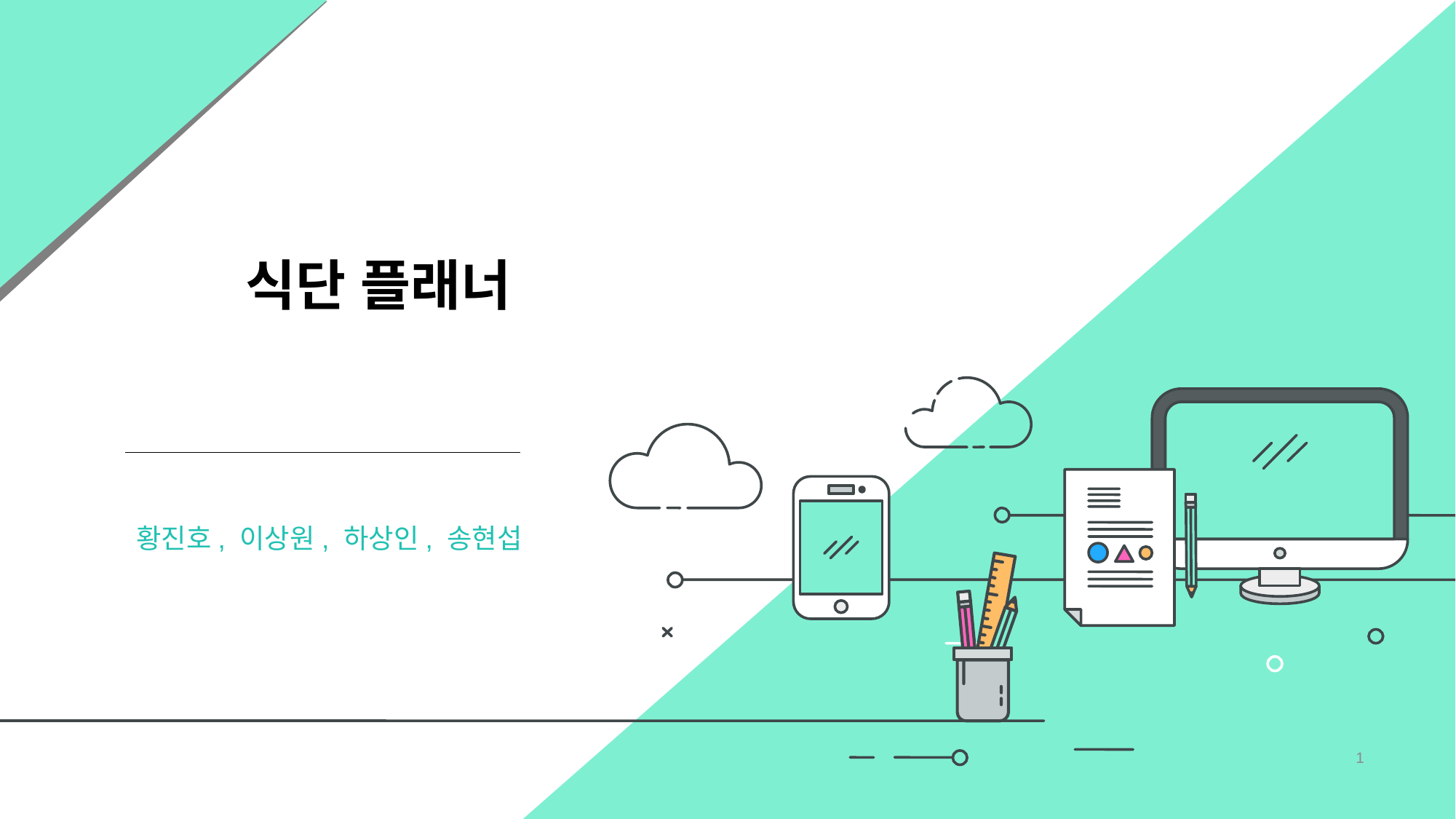

# 식단 플래너
황진호, 이상원, 하상인, 송현섭
1